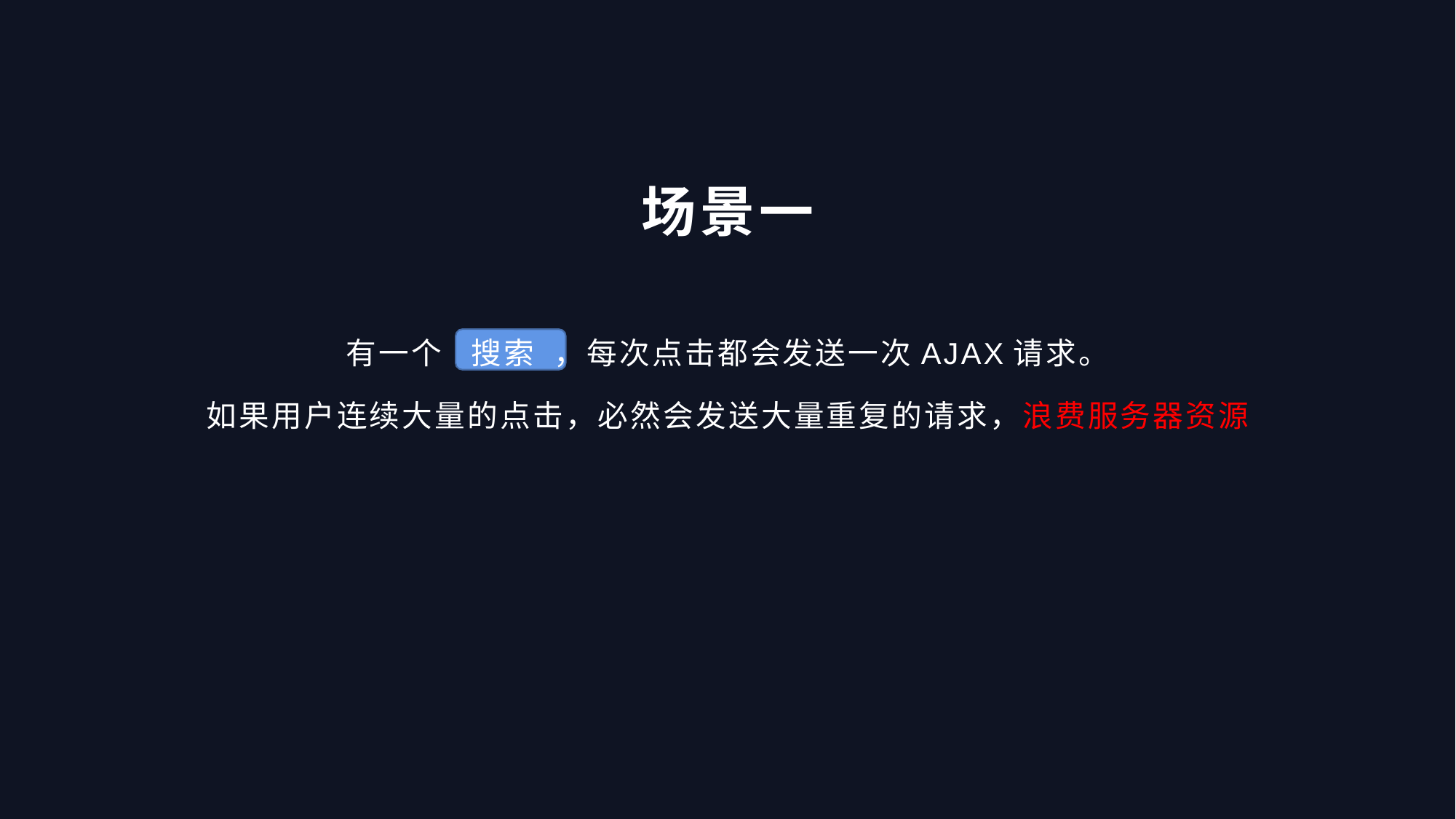

# 场景一
有一个   搜索  ，每次点击都会发送一次AJAX请求。
如果用户连续大量的点击，必然会发送大量重复的请求，浪费服务器资源